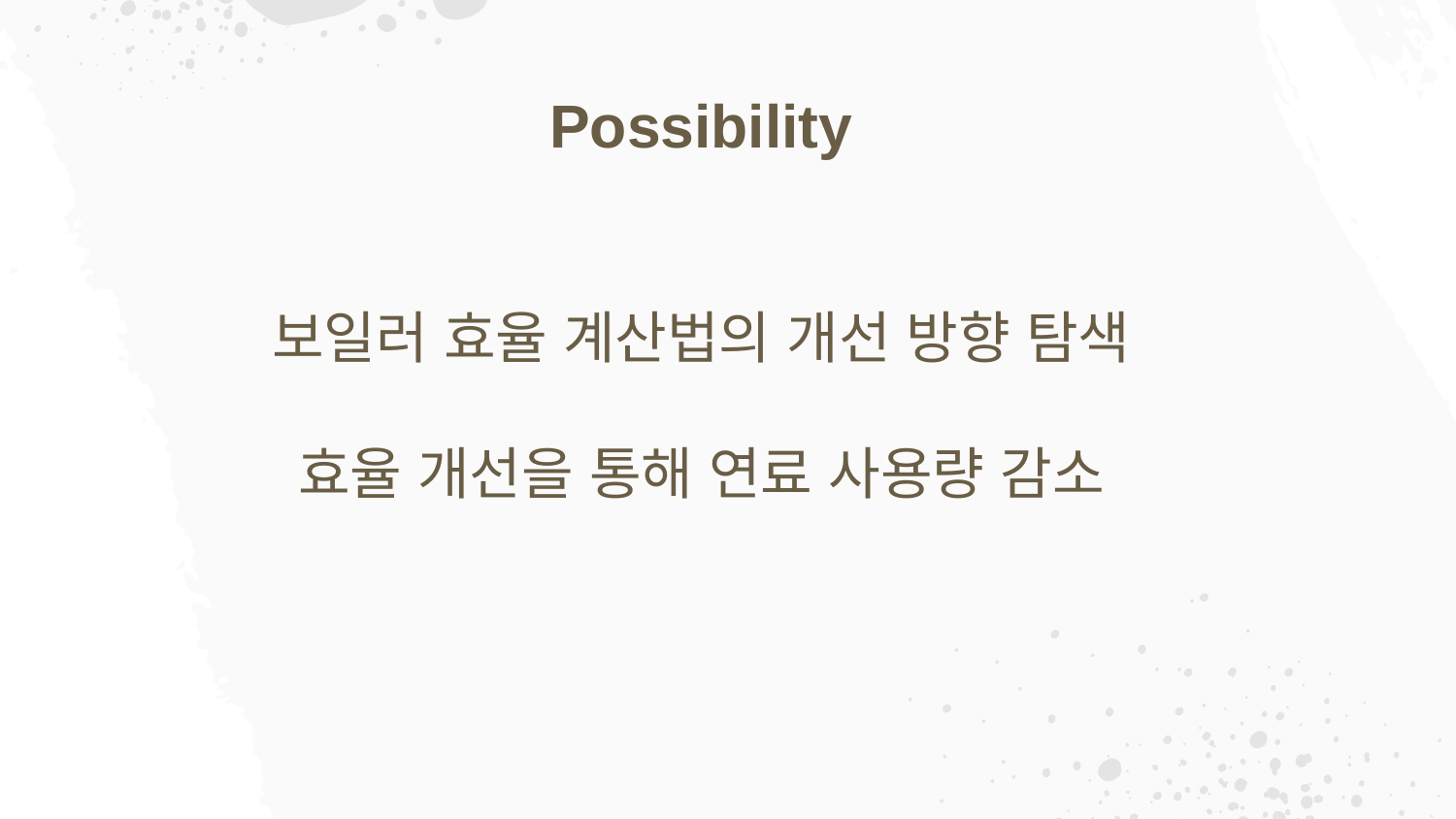

# Possibility
보일러 효율 계산법의 개선 방향 탐색

효율 개선을 통해 연료 사용량 감소